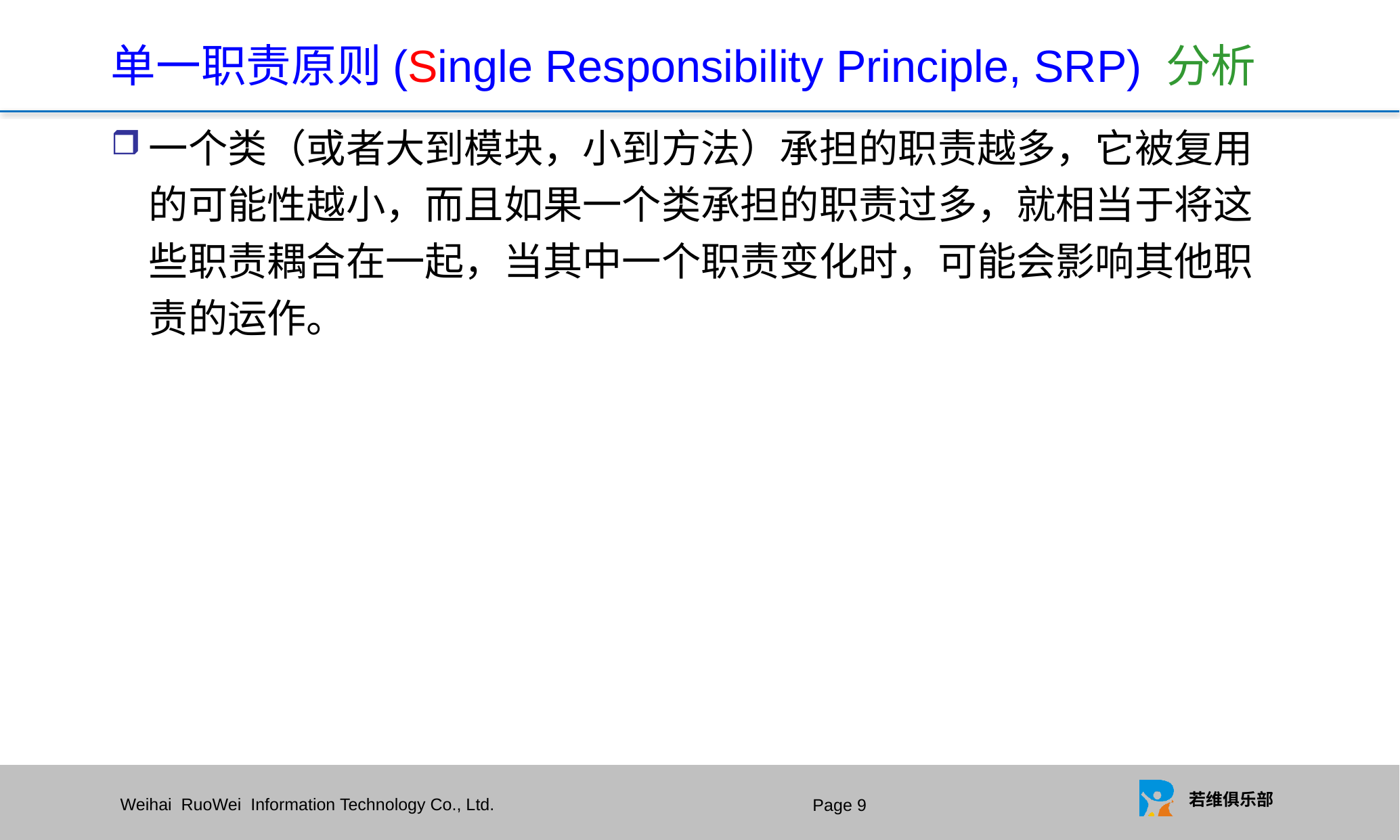

# 单一职责原则(Single Responsibility Principle, SRP) 分析
一个类（或者大到模块，小到方法）承担的职责越多，它被复用的可能性越小，而且如果一个类承担的职责过多，就相当于将这些职责耦合在一起，当其中一个职责变化时，可能会影响其他职责的运作。
Page 9